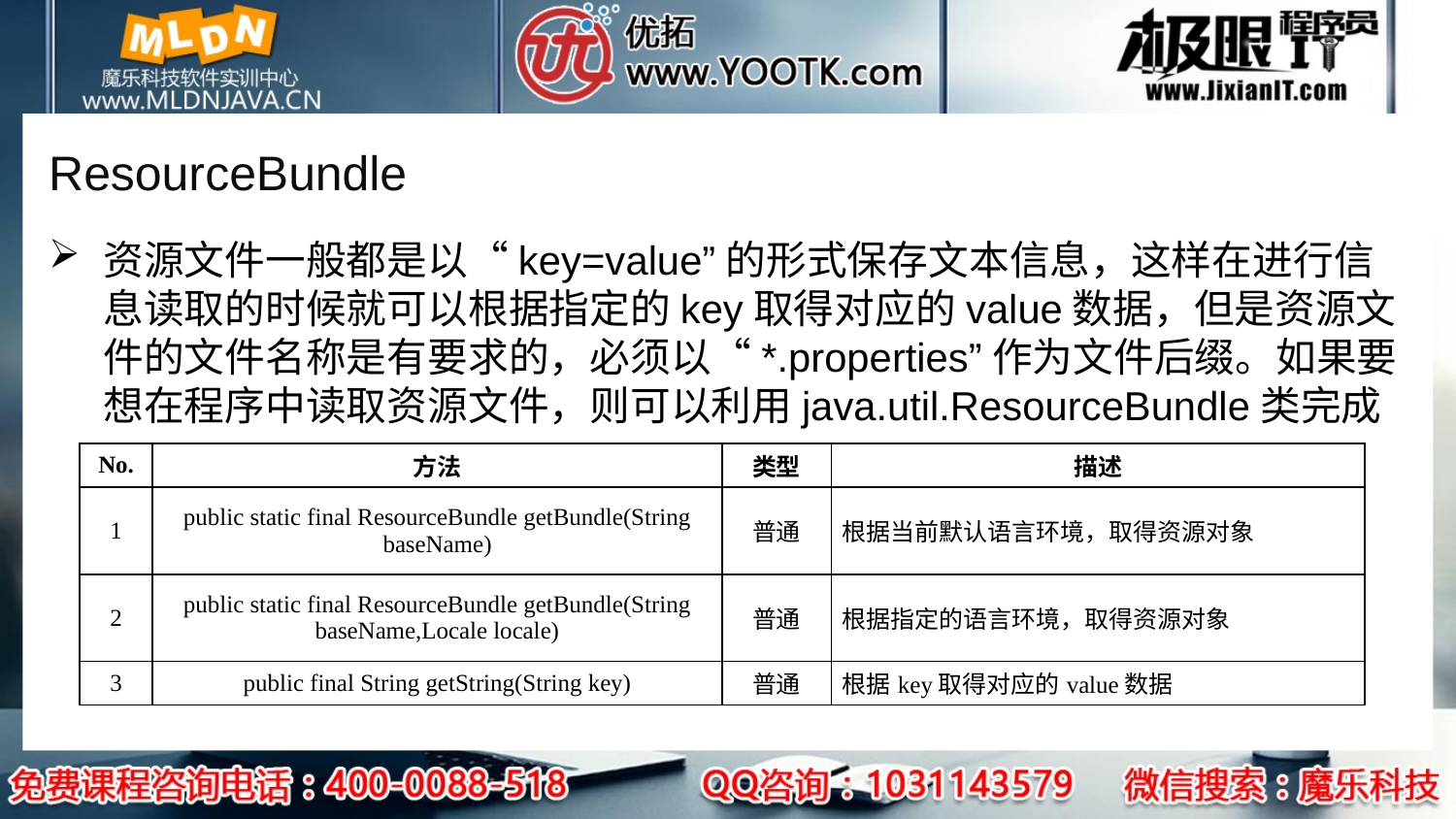

# ResourceBundle
资源文件一般都是以“key=value”的形式保存文本信息，这样在进行信息读取的时候就可以根据指定的key取得对应的value数据，但是资源文件的文件名称是有要求的，必须以“*.properties”作为文件后缀。如果要想在程序中读取资源文件，则可以利用java.util.ResourceBundle类完成
| No. | 方法 | 类型 | 描述 |
| --- | --- | --- | --- |
| 1 | public static final ResourceBundle getBundle(String baseName) | 普通 | 根据当前默认语言环境，取得资源对象 |
| 2 | public static final ResourceBundle getBundle(String baseName,Locale locale) | 普通 | 根据指定的语言环境，取得资源对象 |
| 3 | public final String getString(String key) | 普通 | 根据key取得对应的value数据 |